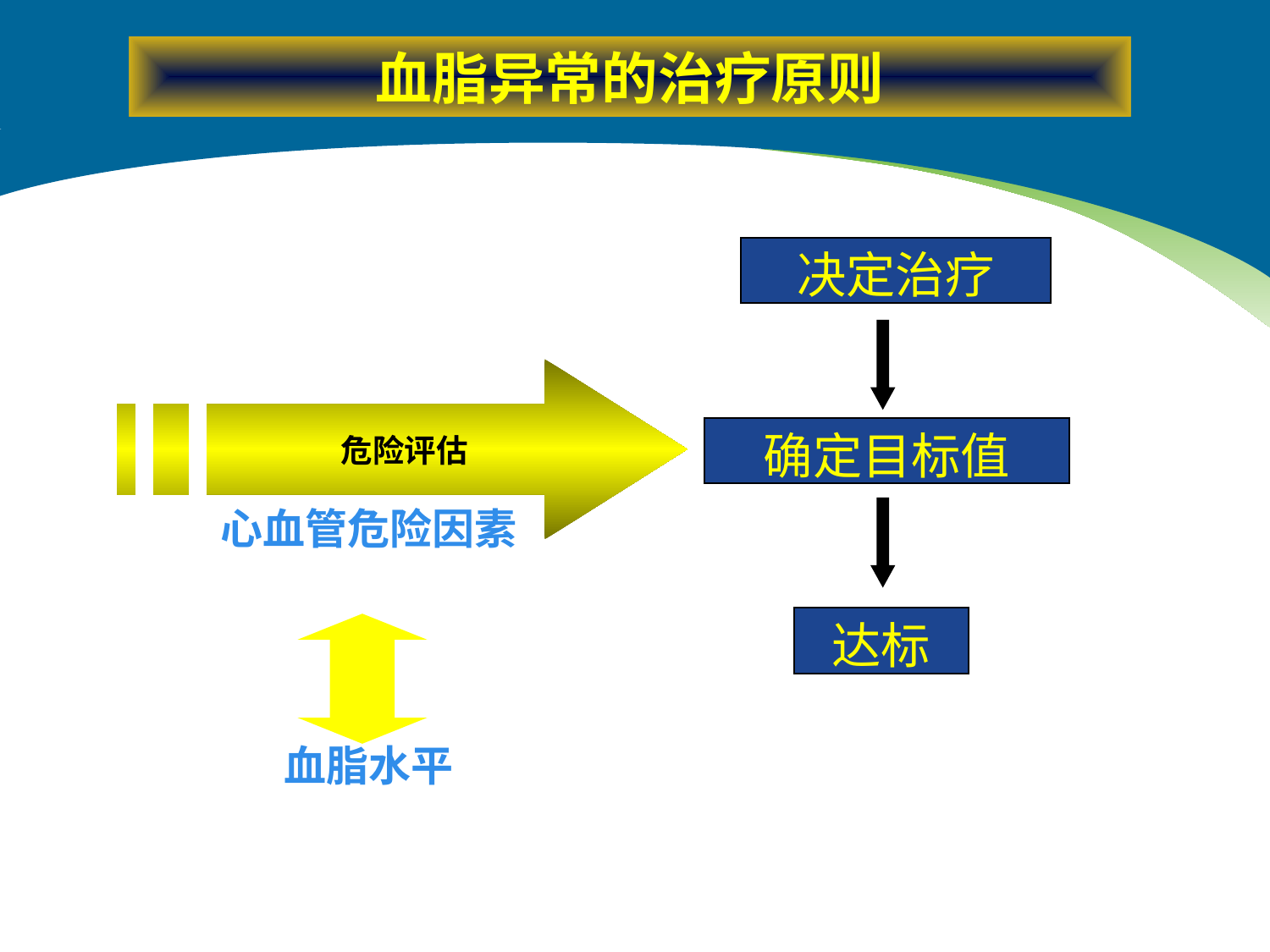

血脂异常的治疗原则
决定治疗

确定目标值

达标

危险评估

心血管危险因素

血脂水平